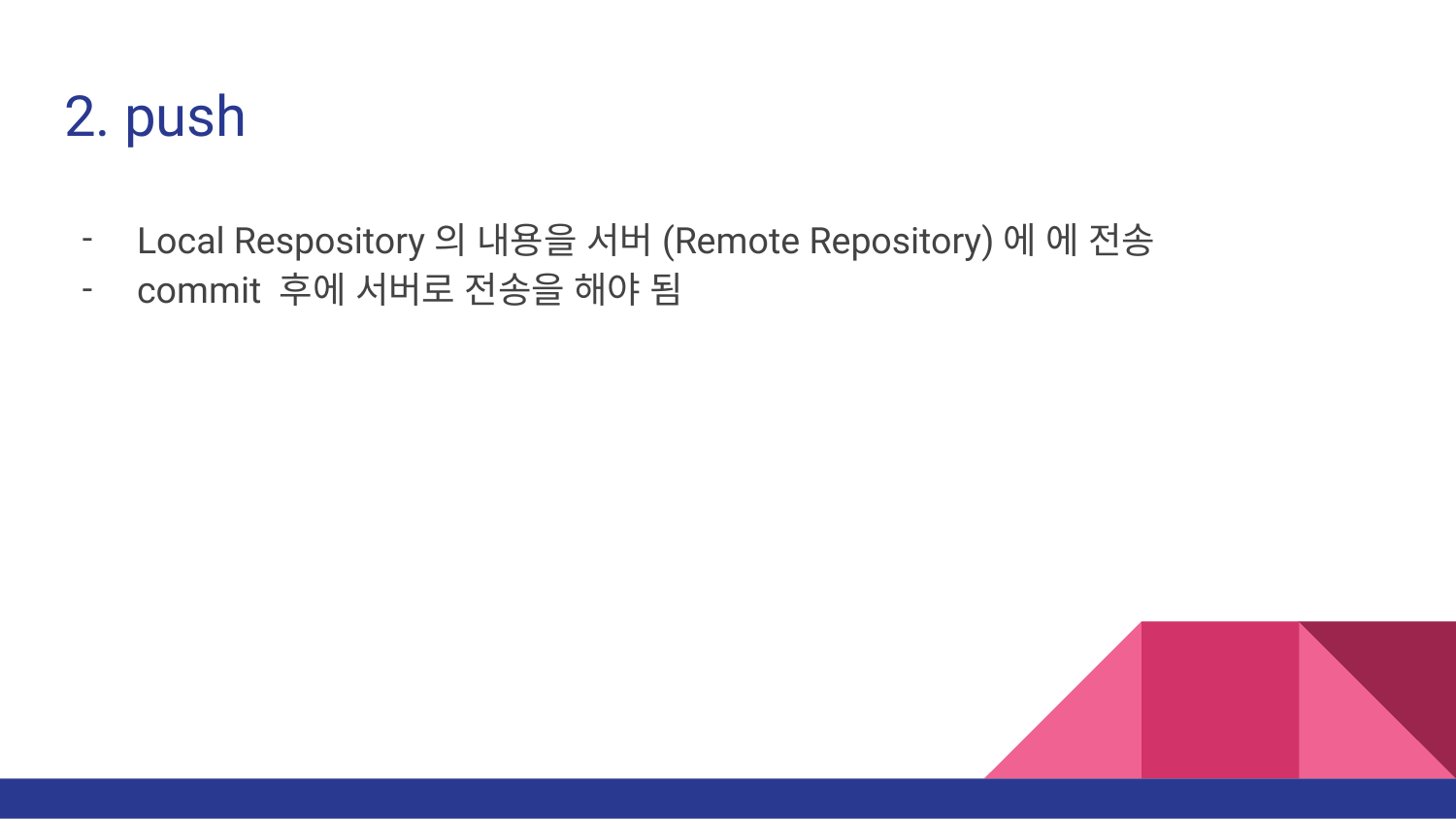

# 2. push
Local Respository의 내용을 서버(Remote Repository)에 에 전송
commit 후에 서버로 전송을 해야 됨